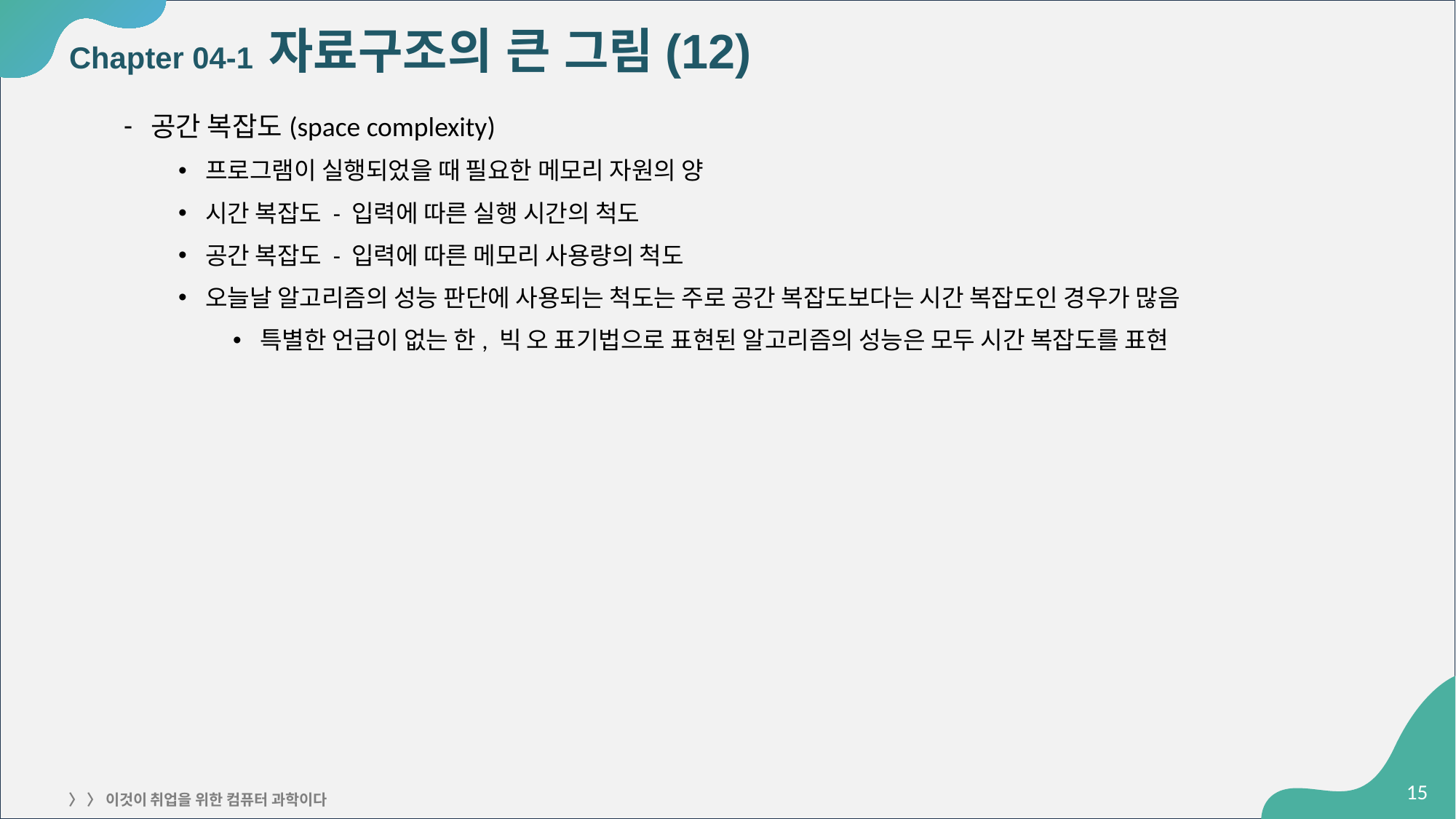

# Chapter 04-1 자료구조의 큰 그림(12)
공간 복잡도(space complexity)
프로그램이 실행되었을 때 필요한 메모리 자원의 양
시간 복잡도 - 입력에 따른 실행 시간의 척도
공간 복잡도 - 입력에 따른 메모리 사용량의 척도
오늘날 알고리즘의 성능 판단에 사용되는 척도는 주로 공간 복잡도보다는 시간 복잡도인 경우가 많음
특별한 언급이 없는 한, 빅 오 표기법으로 표현된 알고리즘의 성능은 모두 시간 복잡도를 표현
15
〉 〉 이것이 취업을 위한 컴퓨터 과학이다